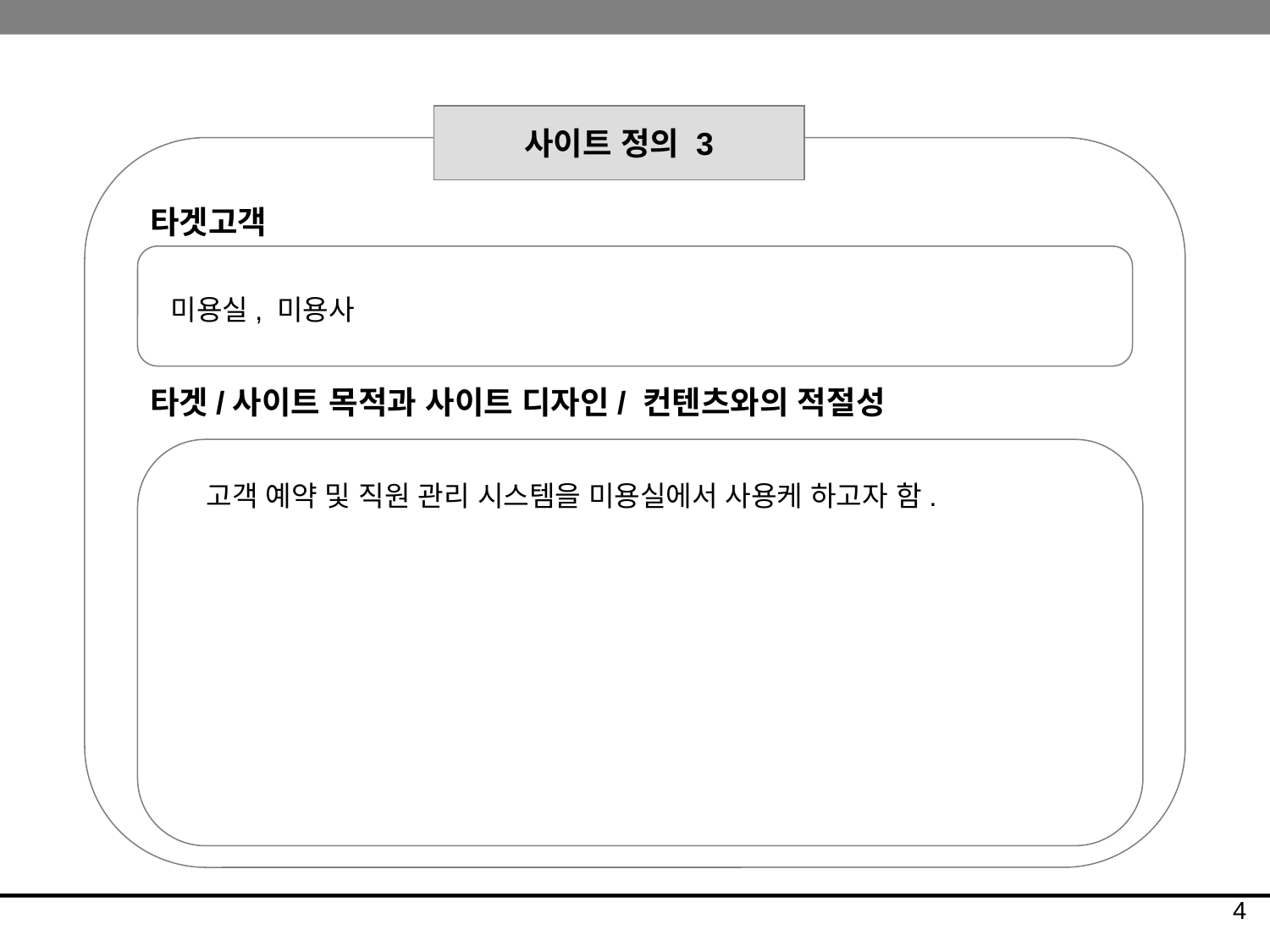

사이트 정의 3

타겟고객

미용실, 미용사
타겟/사이트 목적과 사이트 디자인/ 컨텐츠와의 적절성

고객 예약 및 직원 관리 시스템을 미용실에서 사용케 하고자 함.
4